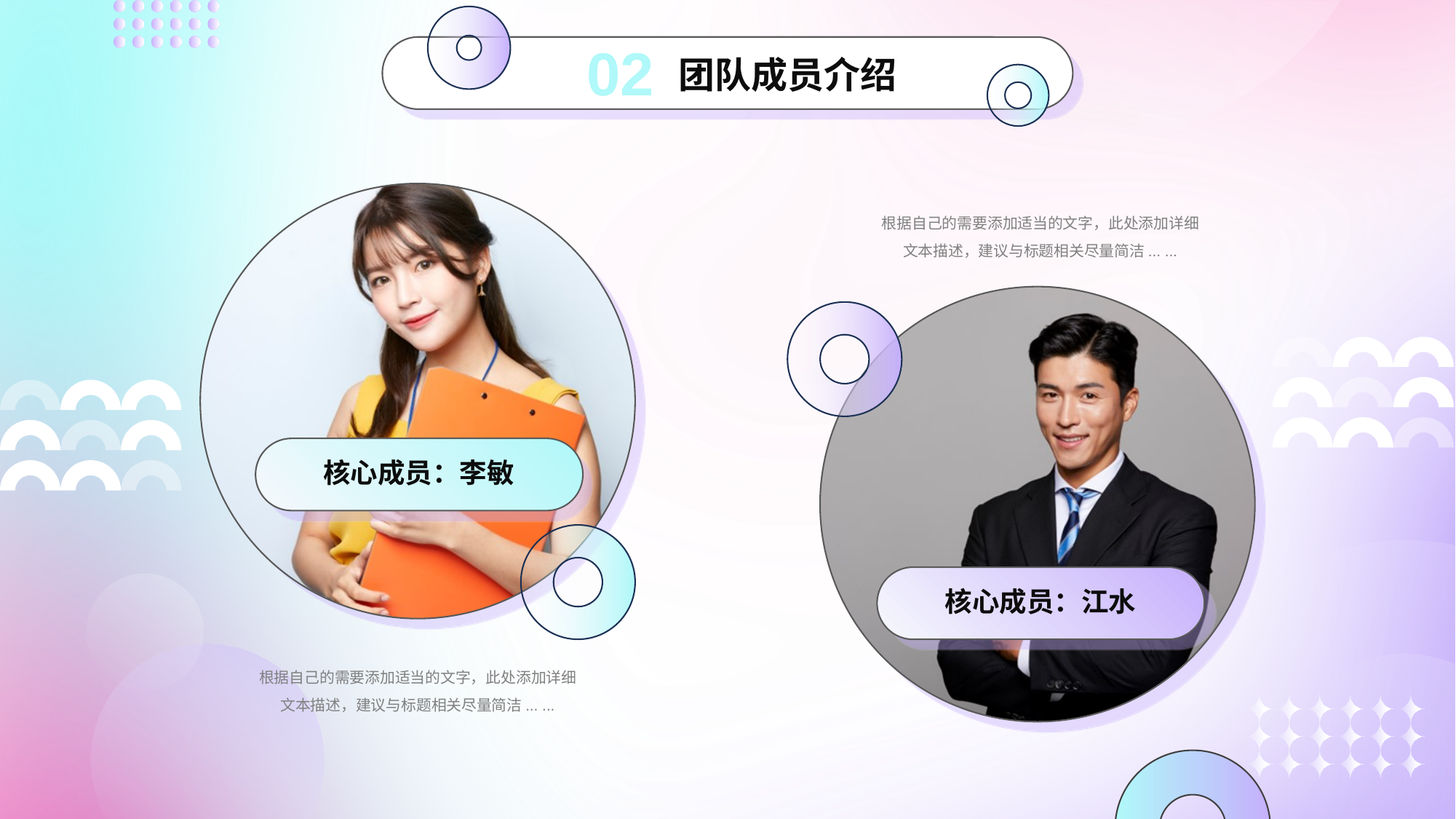

02
团队成员介绍

根据自己的需要添加适当的文字，此处添加详细文本描述，建议与标题相关尽量简洁... ...

核心成员：李敏

核心成员：江水
根据自己的需要添加适当的文字，此处添加详细文本描述，建议与标题相关尽量简洁... ...